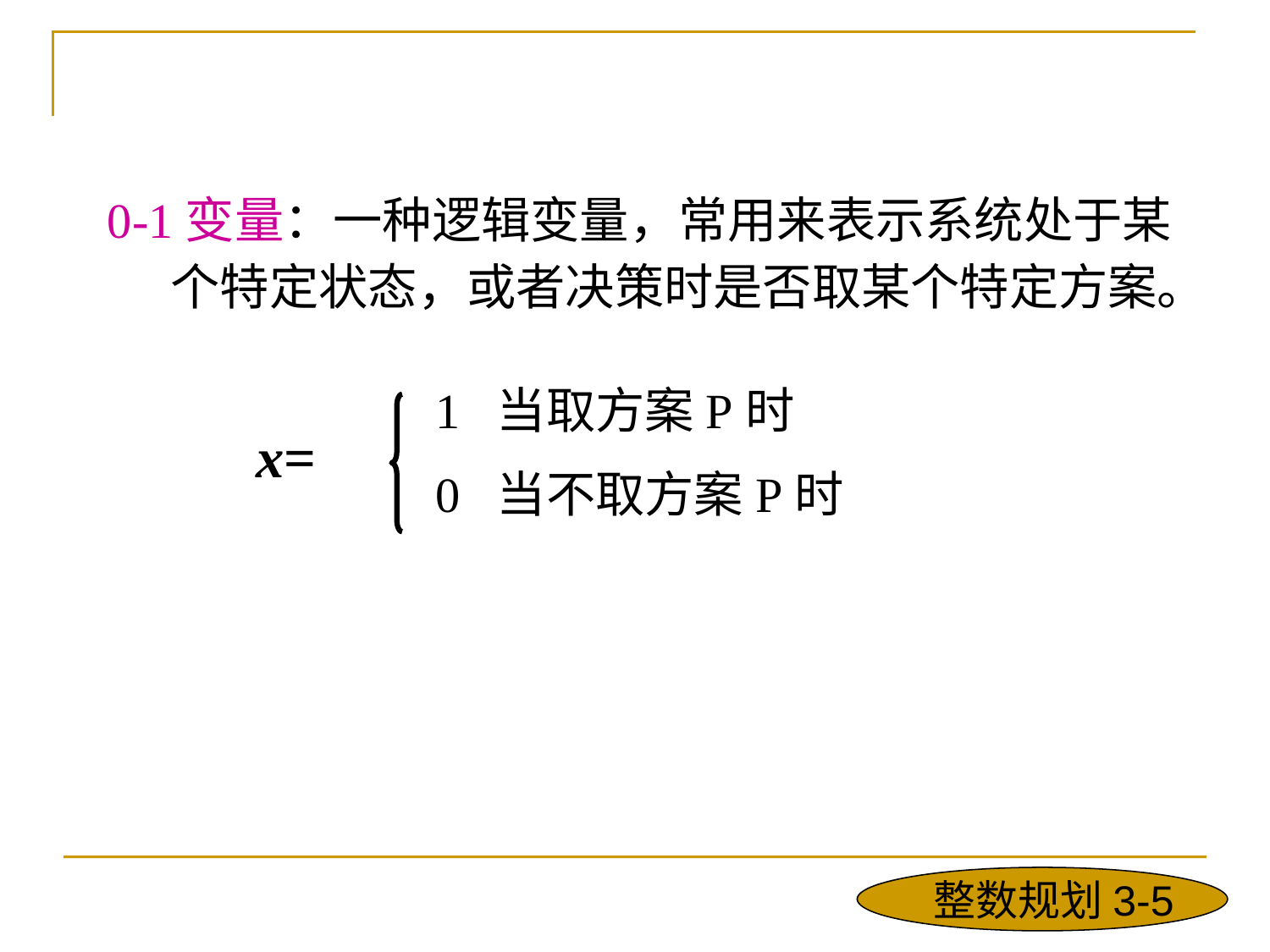

0-1变量：一种逻辑变量，常用来表示系统处于某个特定状态，或者决策时是否取某个特定方案。
1  当取方案P时
0  当不取方案P时

x=

整数规划3-5